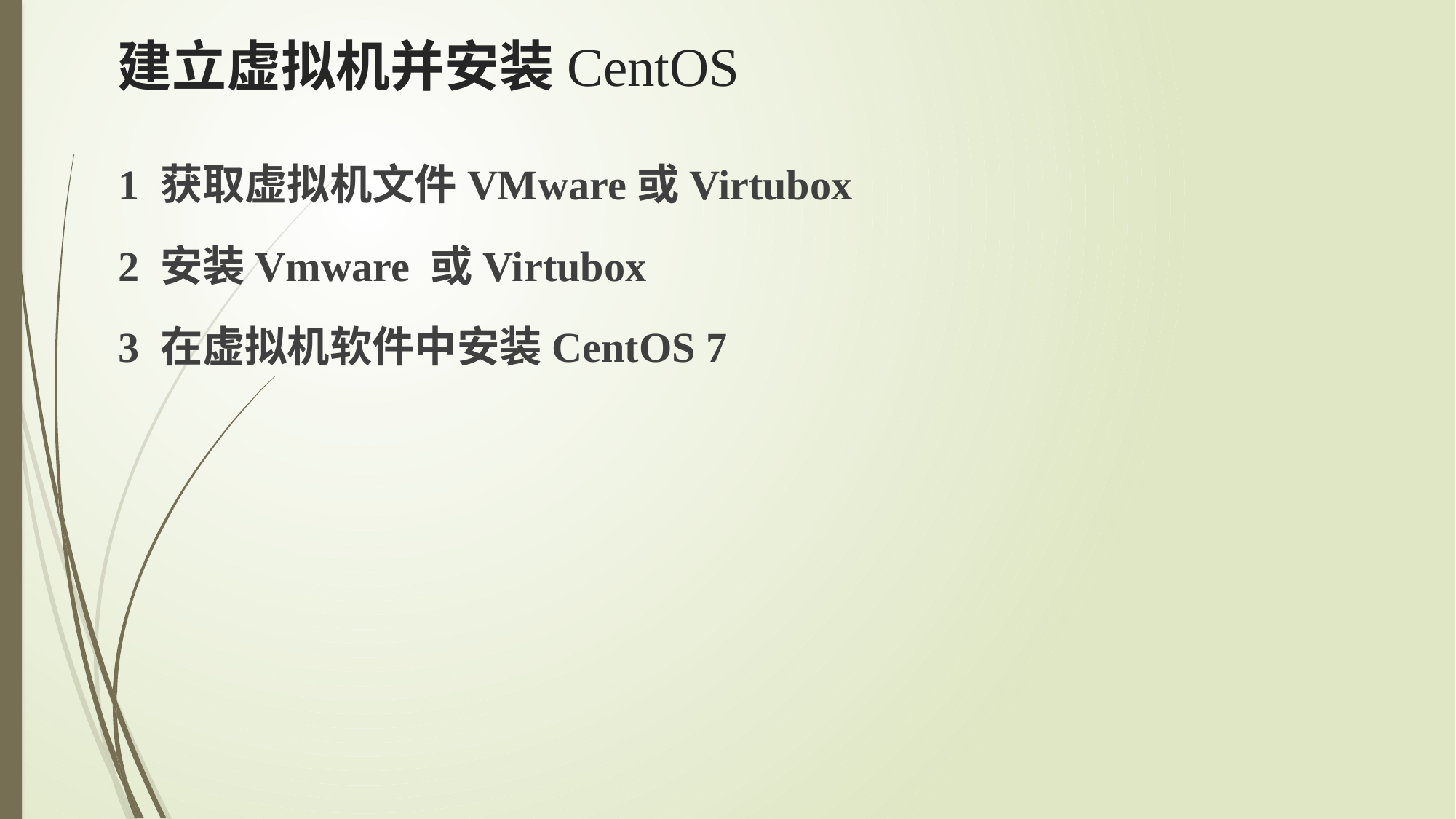

# 建立虚拟机并安装CentOS
1 获取虚拟机文件VMware或Virtubox
2 安装Vmware 或Virtubox
3 在虚拟机软件中安装CentOS 7